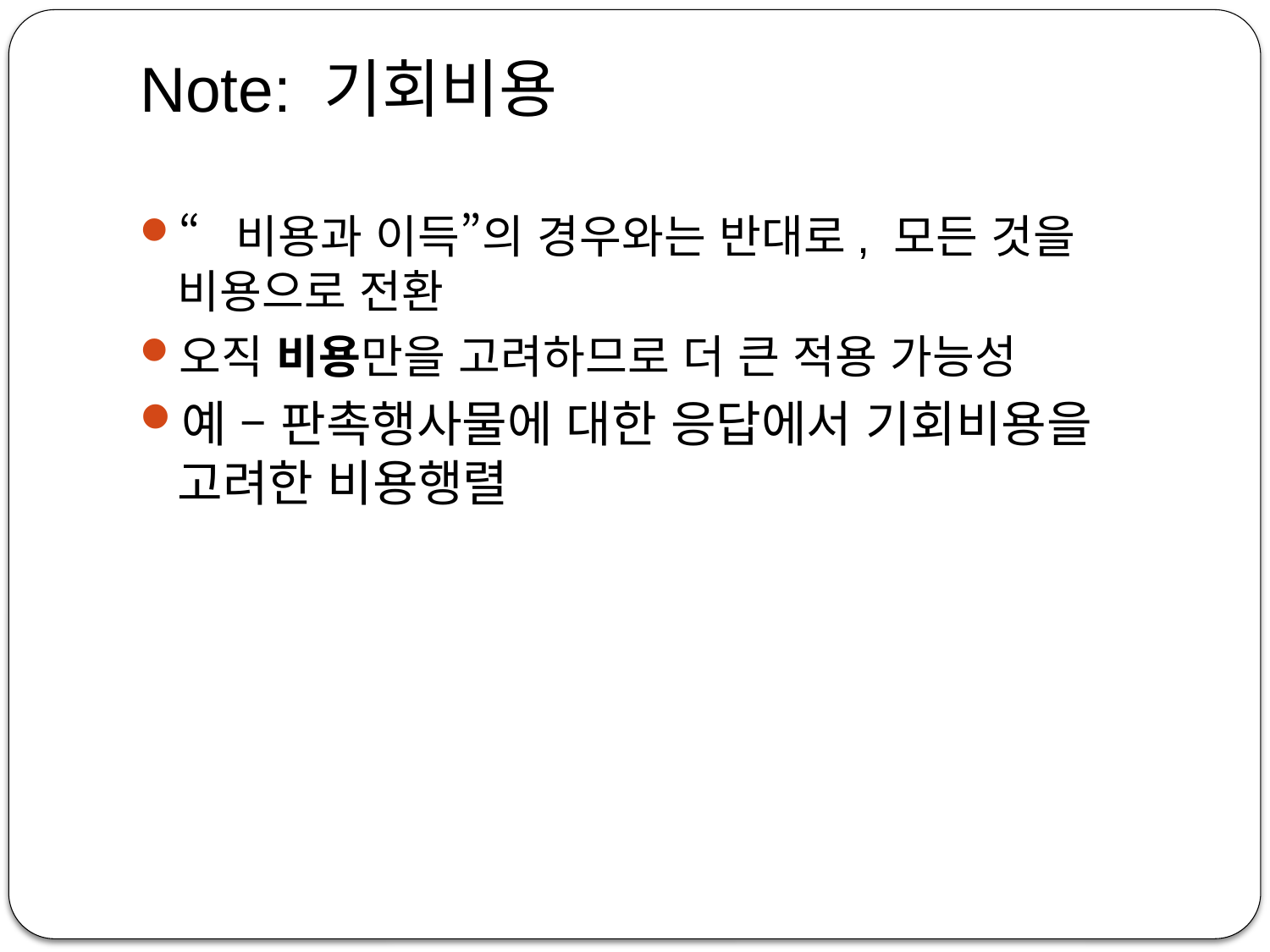

# Note: 기회비용
“비용과 이득”의 경우와는 반대로, 모든 것을 비용으로 전환
오직 비용만을 고려하므로 더 큰 적용 가능성
예 – 판촉행사물에 대한 응답에서 기회비용을 고려한 비용행렬